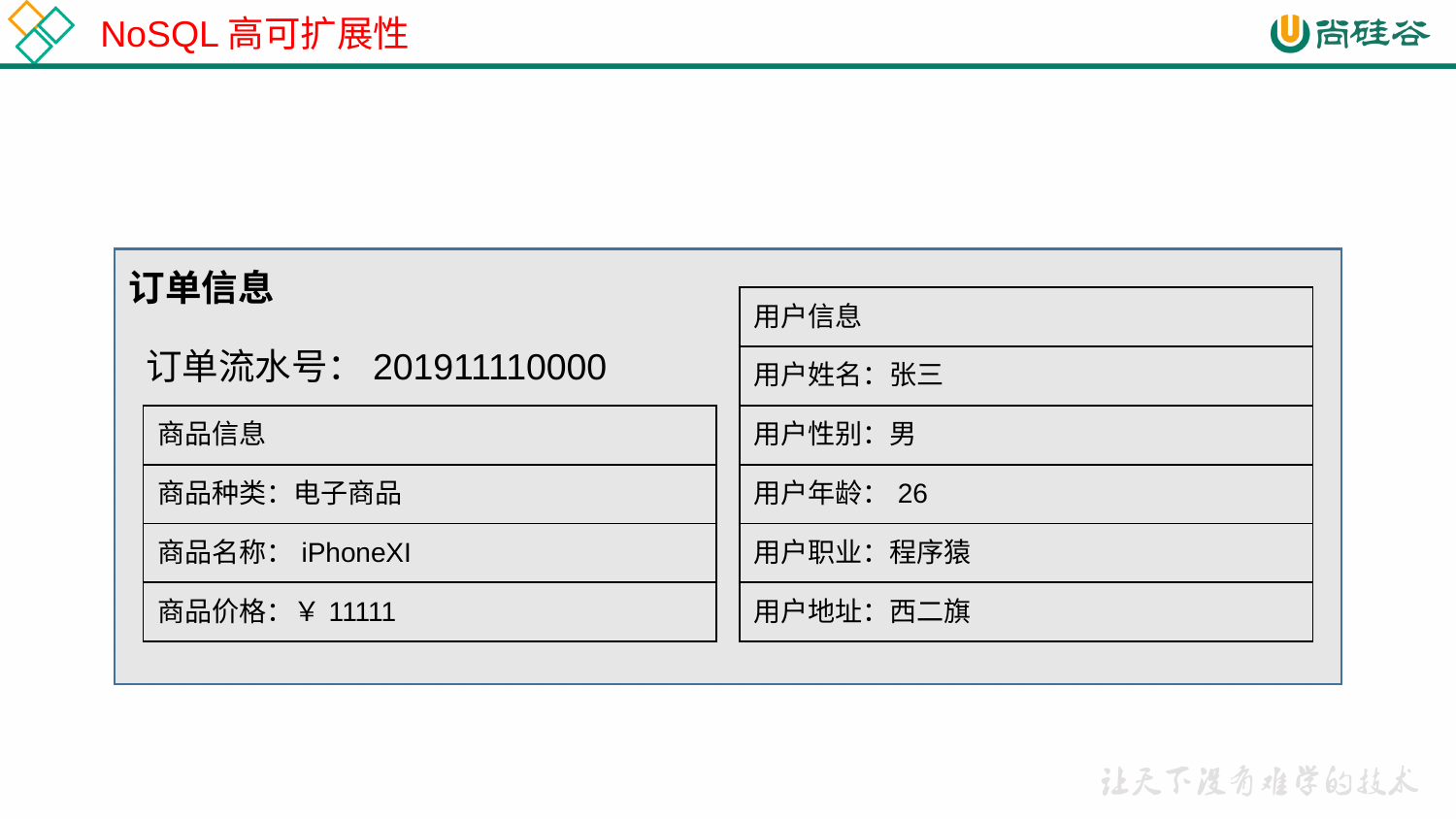

NoSQL高可扩展性

 订单流水号：201911110000
订单信息
| 用户信息 |
| --- |
| 用户姓名：张三 |
| 用户性别：男 |
| 用户年龄：26 |
| 用户职业：程序猿 |
| 用户地址：西二旗 |
| 商品信息 |
| --- |
| 商品种类：电子商品 |
| 商品名称：iPhoneXI |
| 商品价格：￥11111 |